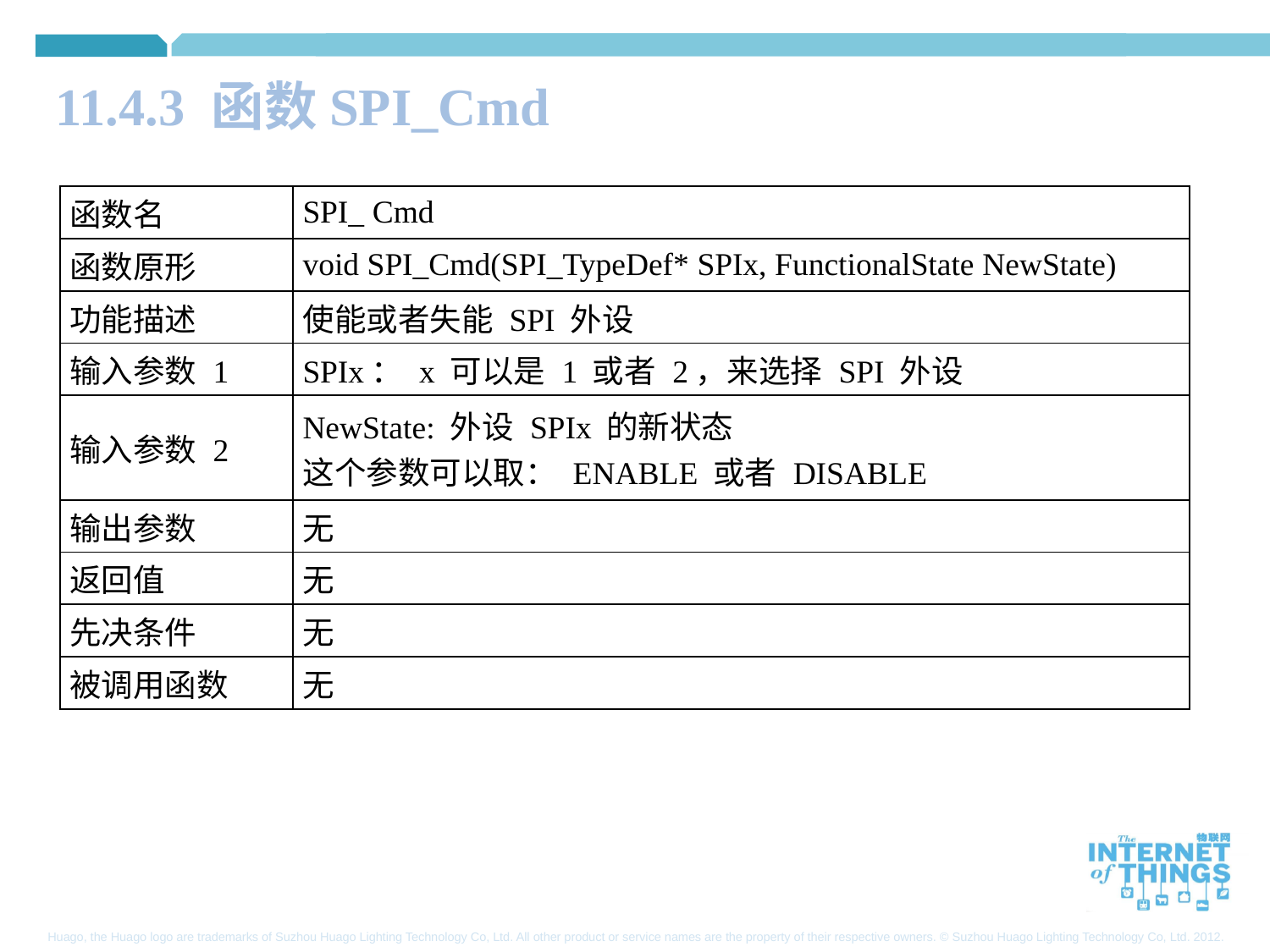

11.4.3 函数SPI_Cmd
| 函数名 | SPI\_ Cmd |
| --- | --- |
| 函数原形 | void SPI\_Cmd(SPI\_TypeDef\* SPIx, FunctionalState NewState) |
| 功能描述 | 使能或者失能 SPI 外设 |
| 输入参数 1 | SPIx： x 可以是 1 或者 2，来选择 SPI 外设 |
| 输入参数 2 | NewState: 外设 SPIx 的新状态 这个参数可以取： ENABLE 或者 DISABLE |
| 输出参数 | 无 |
| 返回值 | 无 |
| 先决条件 | 无 |
| 被调用函数 | 无 |